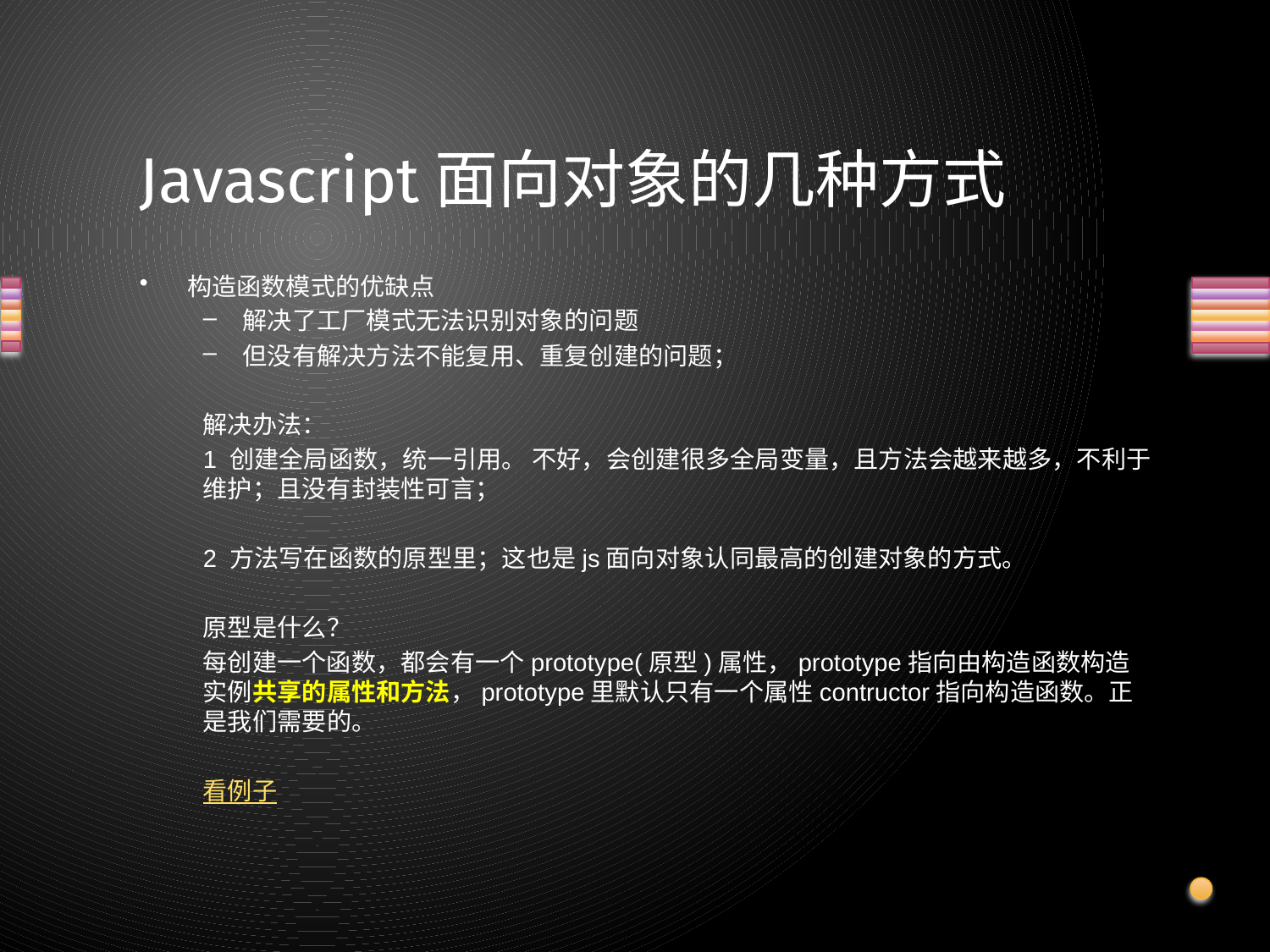

# Javascript面向对象的几种方式

构造函数模式的优缺点
解决了工厂模式无法识别对象的问题
但没有解决方法不能复用、重复创建的问题；

解决办法：
1 创建全局函数，统一引用。 不好，会创建很多全局变量，且方法会越来越多，不利于维护；且没有封装性可言；

2 方法写在函数的原型里；这也是js面向对象认同最高的创建对象的方式。

原型是什么？
每创建一个函数，都会有一个prototype(原型)属性，prototype指向由构造函数构造实例共享的属性和方法，prototype里默认只有一个属性contructor指向构造函数。正是我们需要的。

看例子